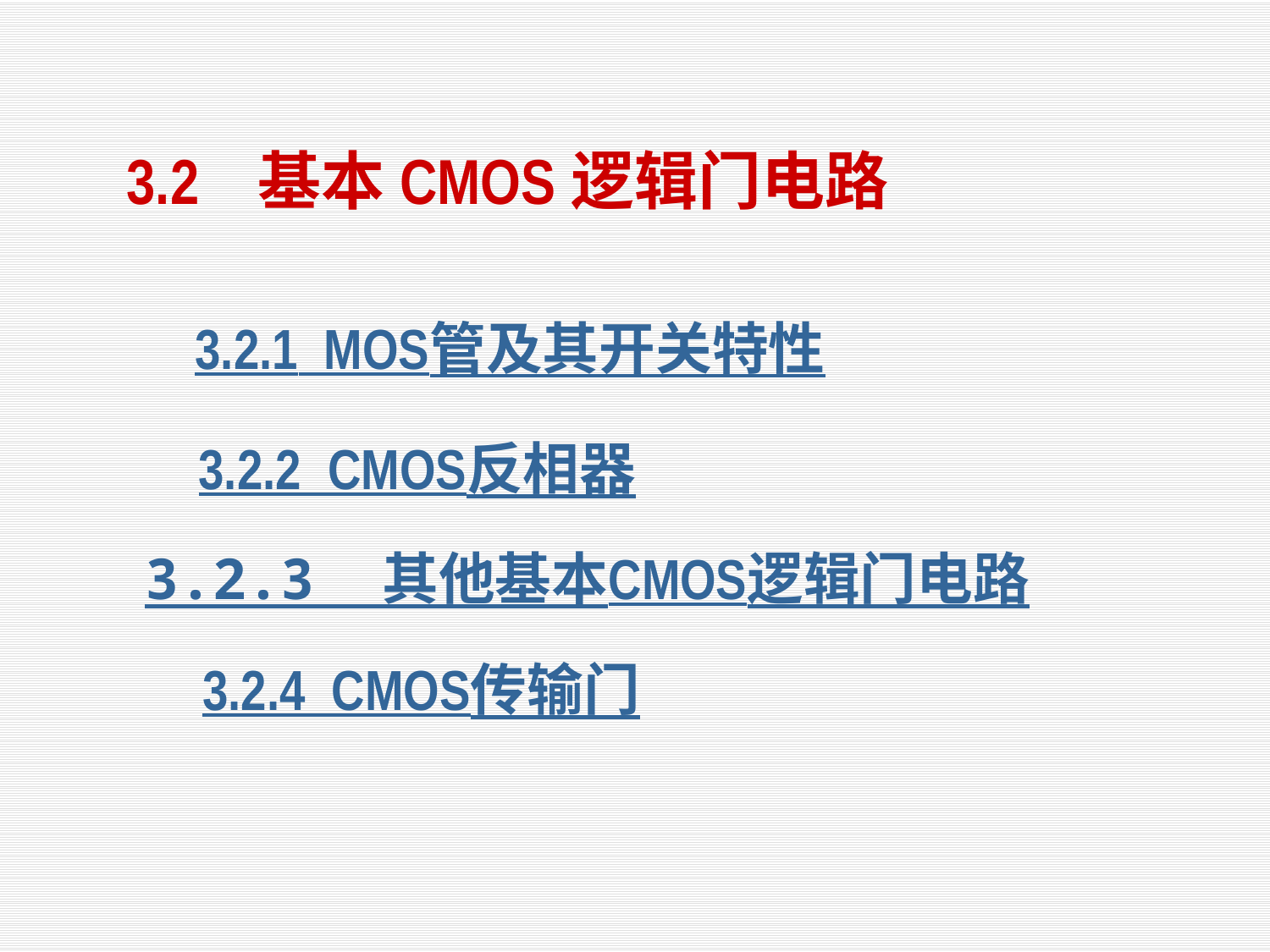

3.2   基本CMOS逻辑门电路
3.2.1  MOS管及其开关特性
3.2.2  CMOS反相器
3.2.3  其他基本CMOS逻辑门电路
3.2.4  CMOS传输门